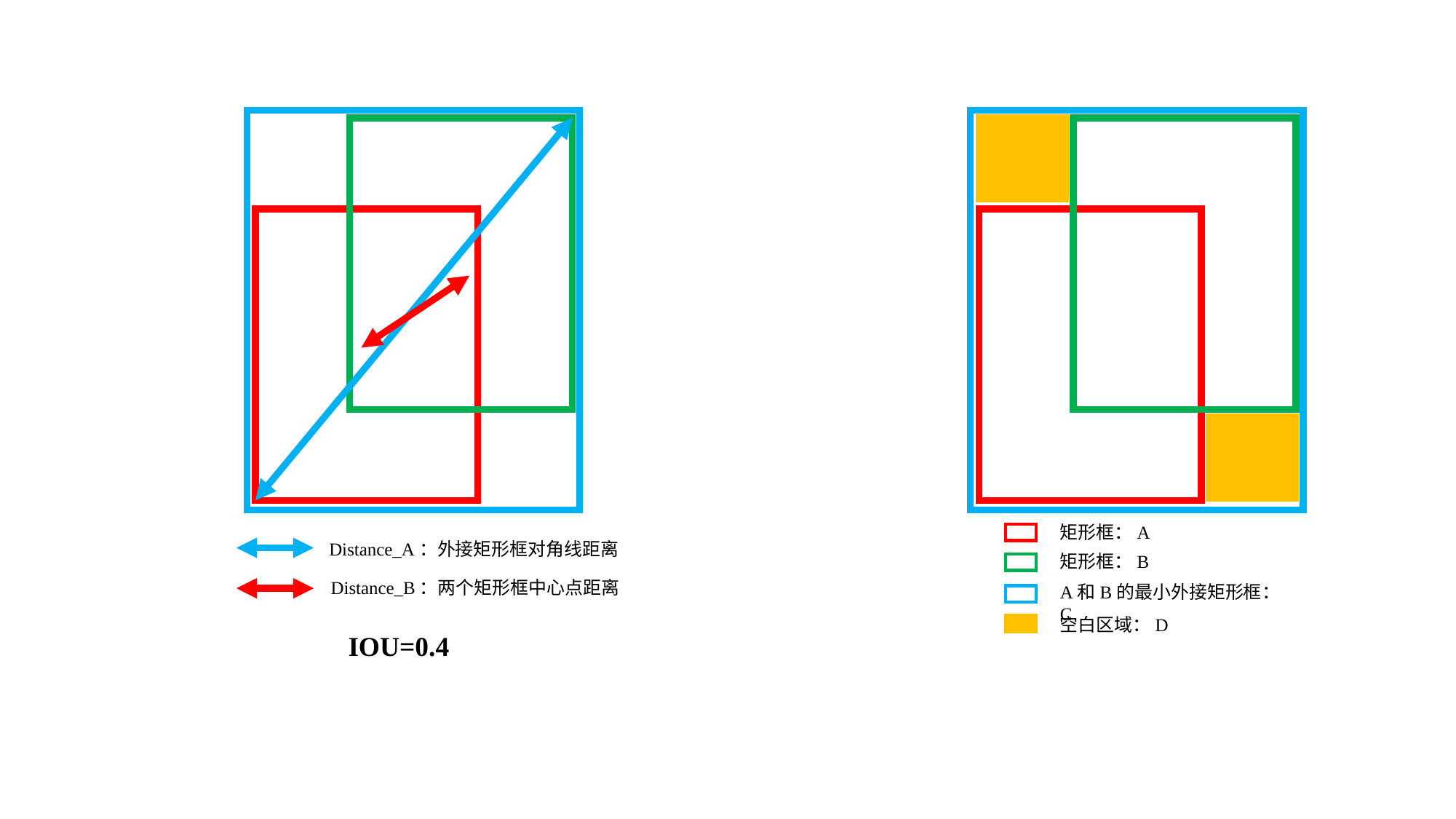

矩形框：A

Distance_A：外接矩形框对角线距离
矩形框：B

Distance_B：两个矩形框中心点距离
A和B的最小外接矩形框：C

空白区域：D

IOU=0.4